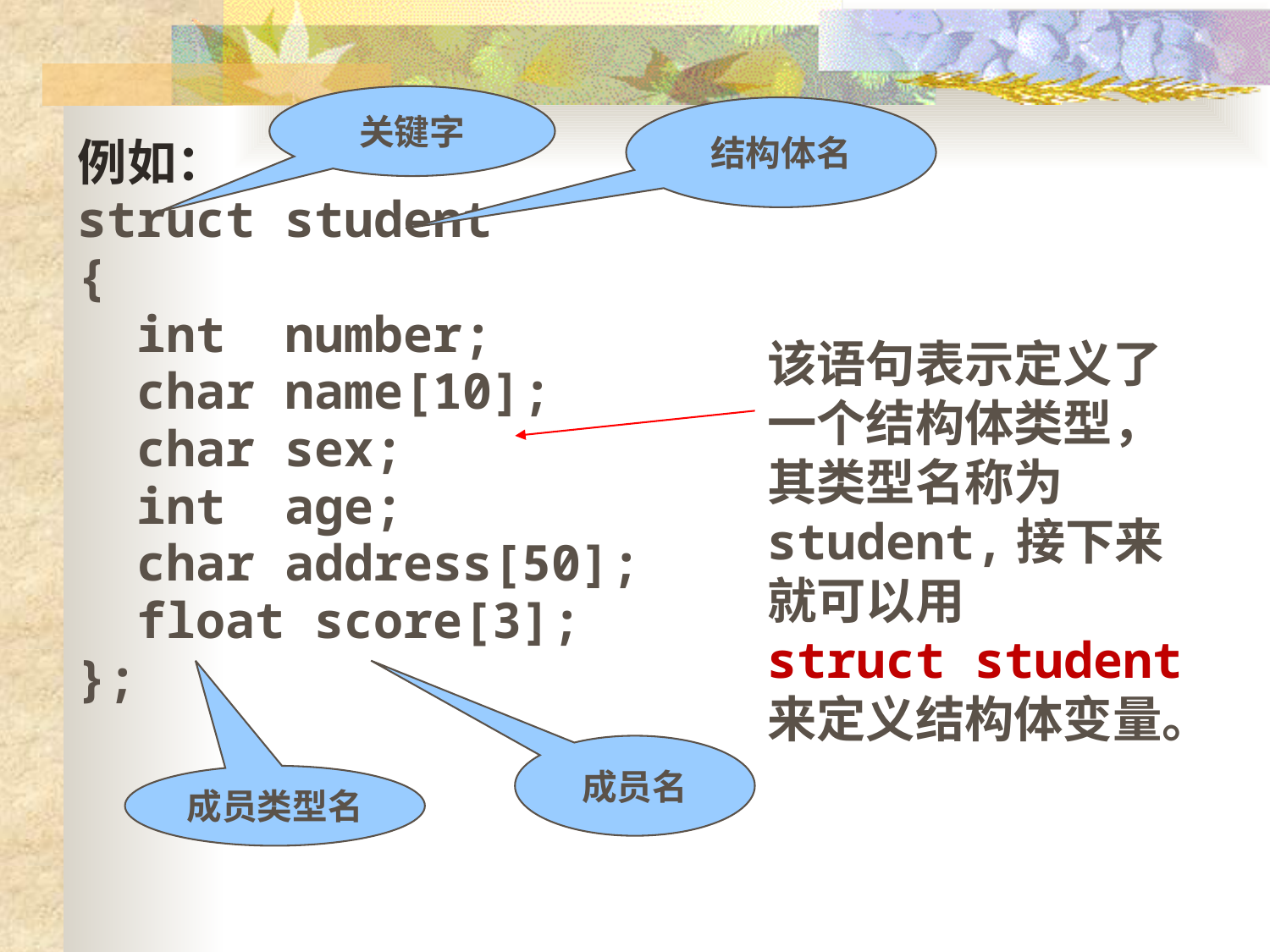

关键字
结构体名
例如：
struct student
{
  int  number;
  char name[10];
  char sex;
  int  age;
  char address[50];
  float score[3];
};

该语句表示定义了一个结构体类型，其类型名称为student,接下来就可以用
struct student
来定义结构体变量。

成员名
成员类型名